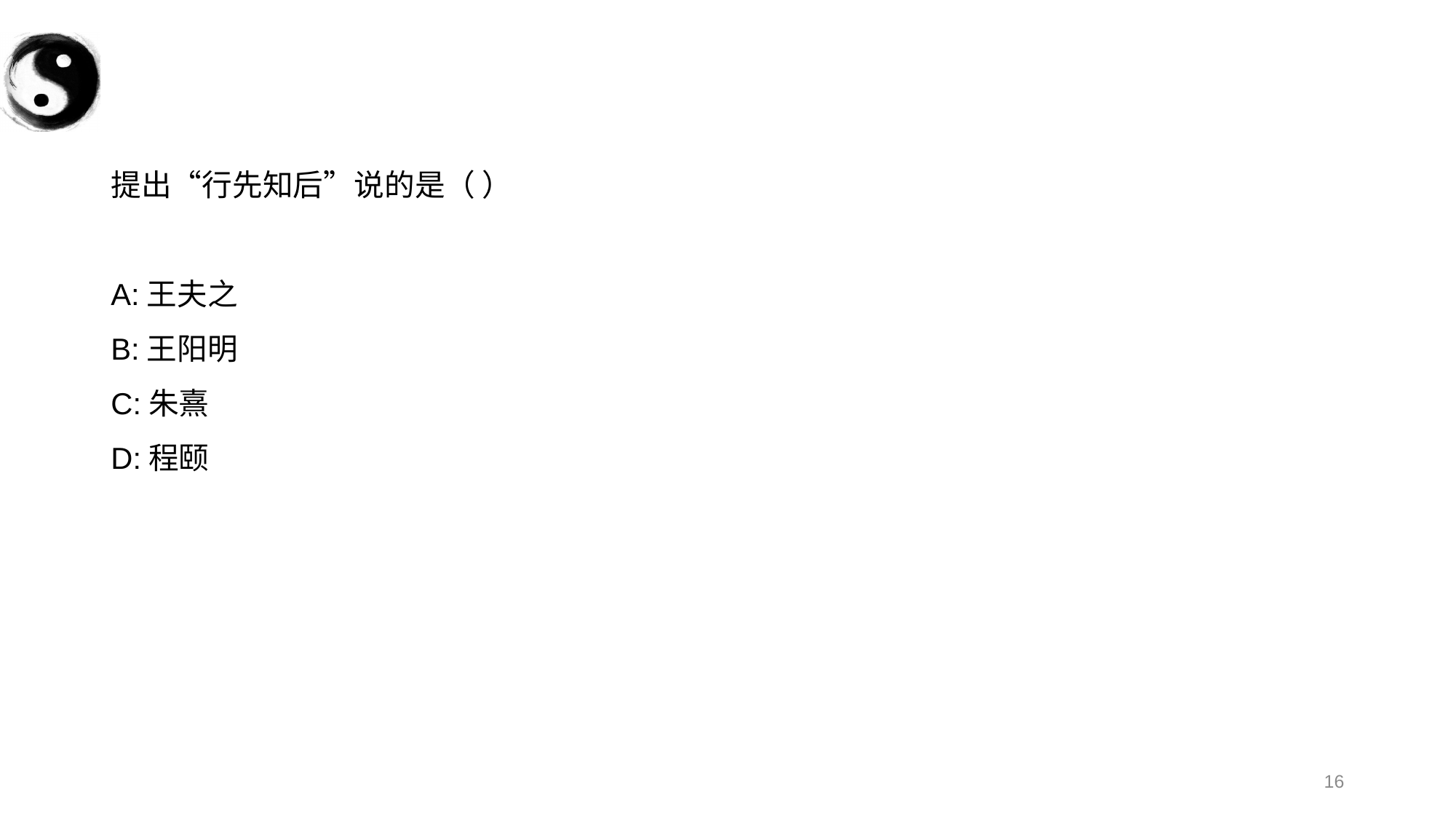

#
提出“行先知后”说的是（ ）

A:王夫之
B:王阳明
C:朱熹
D:程颐

16